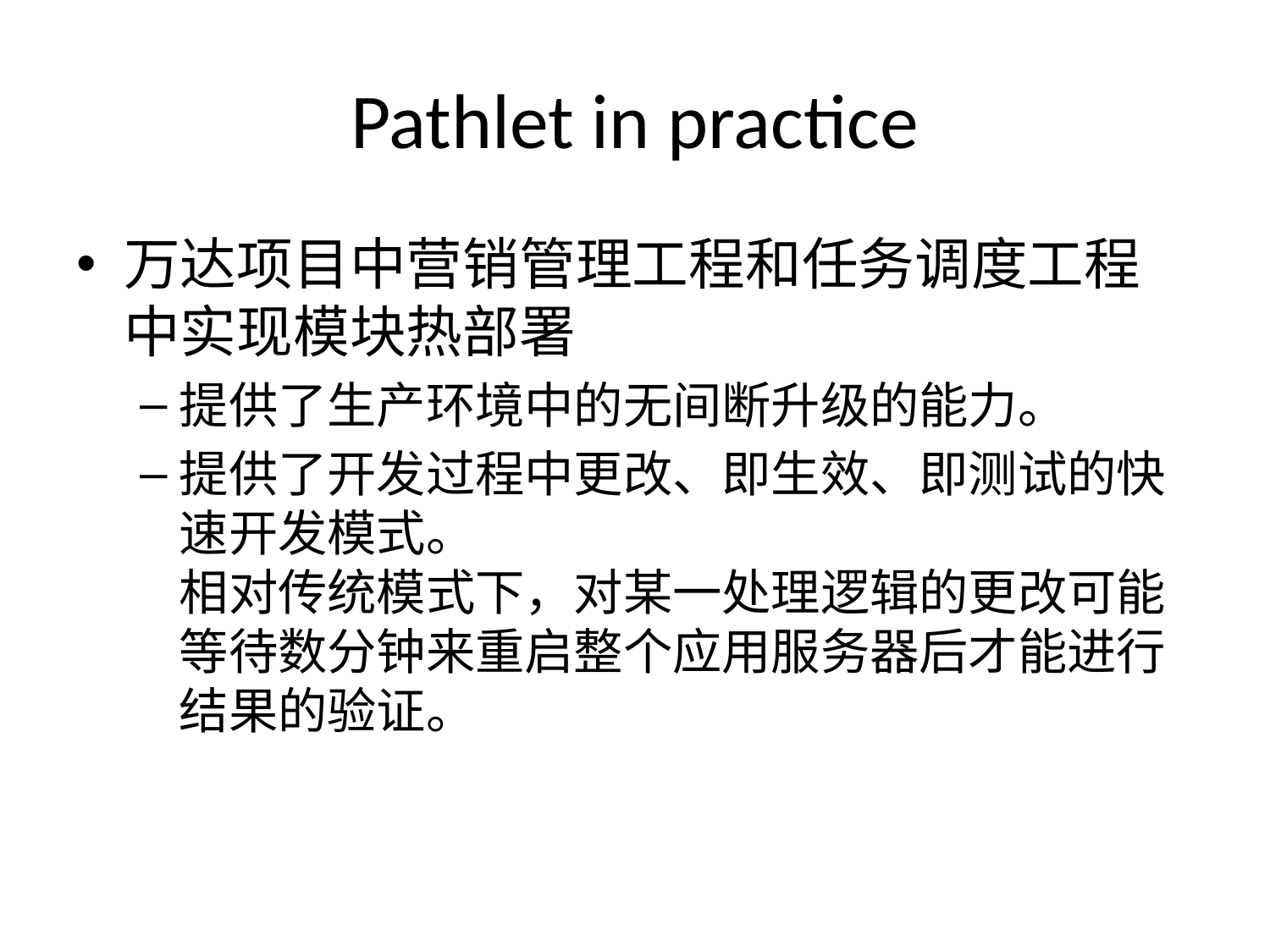

# Pathlet in practice
万达项目中营销管理工程和任务调度工程中实现模块热部署
提供了生产环境中的无间断升级的能力。
提供了开发过程中更改、即生效、即测试的快速开发模式。
相对传统模式下，对某一处理逻辑的更改可能等待数分钟来重启整个应用服务器后才能进行结果的验证。